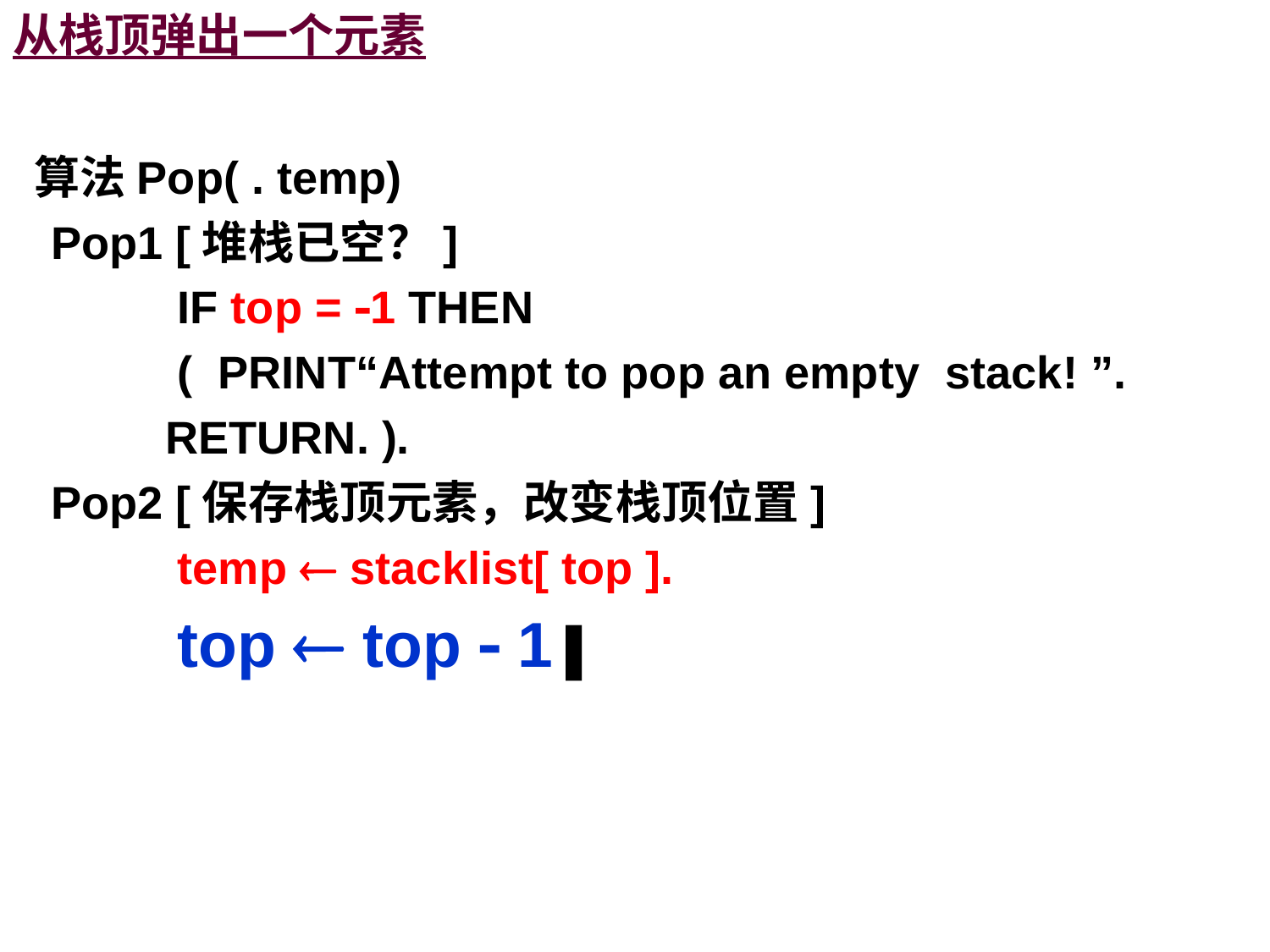

从栈顶弹出一个元素

 算法Pop( . temp)
   Pop1 [堆栈已空？]
		IF top = −1 THEN
		(  PRINT“Attempt to pop an empty  stack! ”.
            RETURN. ).
   Pop2 [保存栈顶元素，改变栈顶位置]
		temp ← stacklist[ top ].
		top ← top − 1 ▌